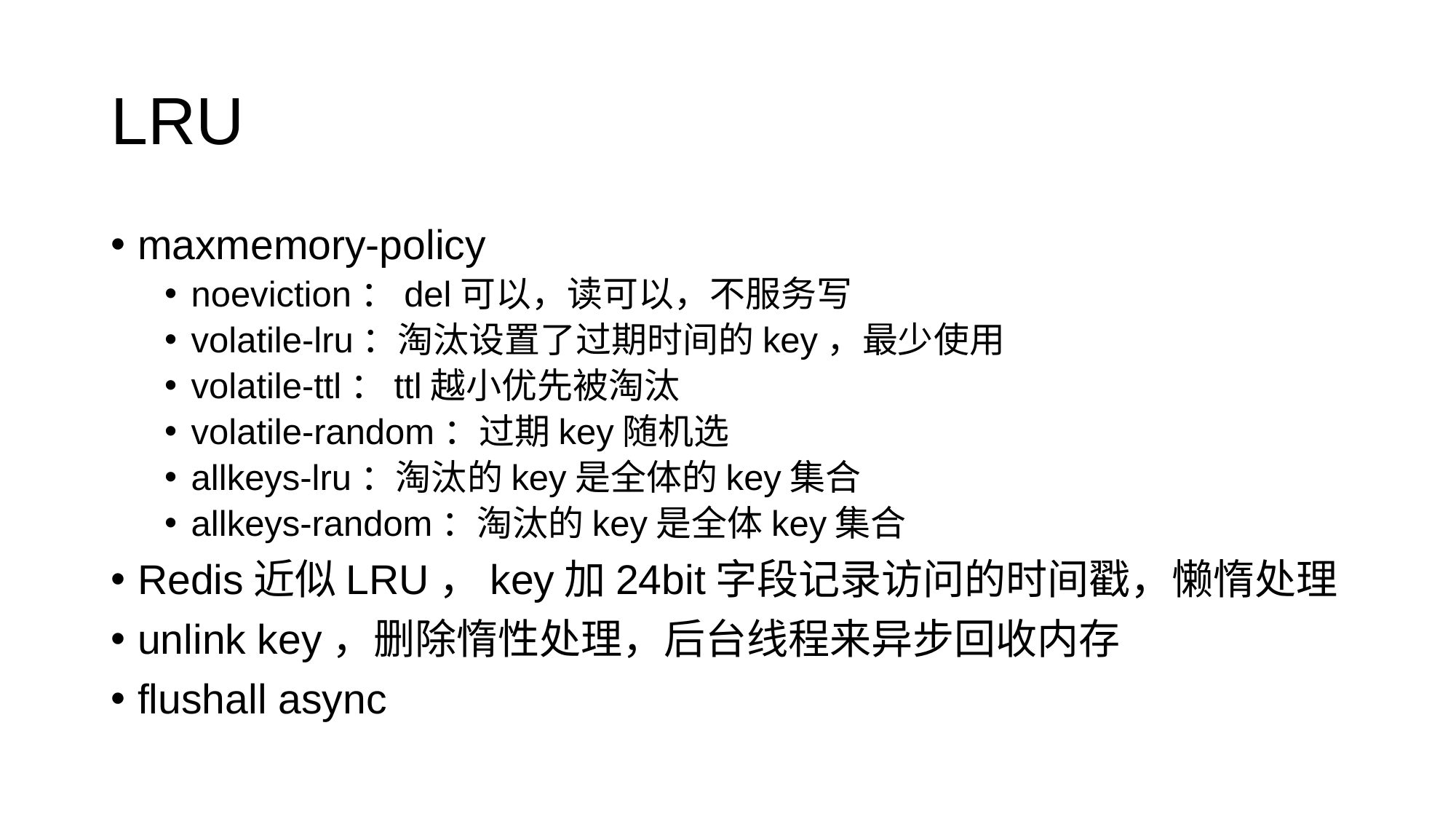

# LRU
maxmemory-policy
noeviction：del可以，读可以，不服务写
volatile-lru：淘汰设置了过期时间的key，最少使用
volatile-ttl：ttl越小优先被淘汰
volatile-random：过期key随机选
allkeys-lru：淘汰的key是全体的key集合
allkeys-random：淘汰的key是全体key集合
Redis近似LRU，key加24bit字段记录访问的时间戳，懒惰处理
unlink key，删除惰性处理，后台线程来异步回收内存
flushall async